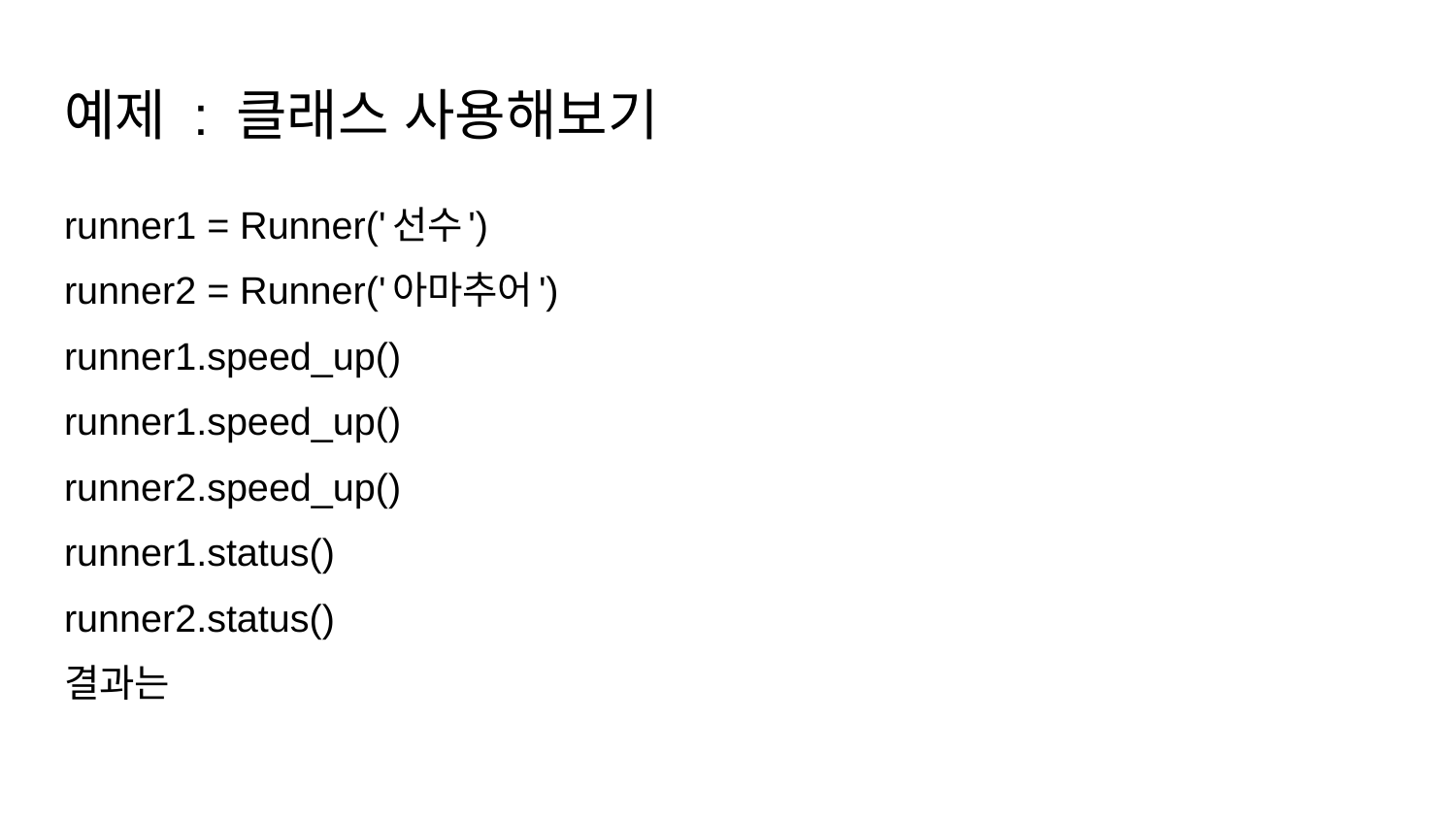

# 예제 : 클래스 사용해보기
runner1 = Runner('선수')
runner2 = Runner('아마추어')
runner1.speed_up()
runner1.speed_up()
runner2.speed_up()
runner1.status()
runner2.status()
결과는